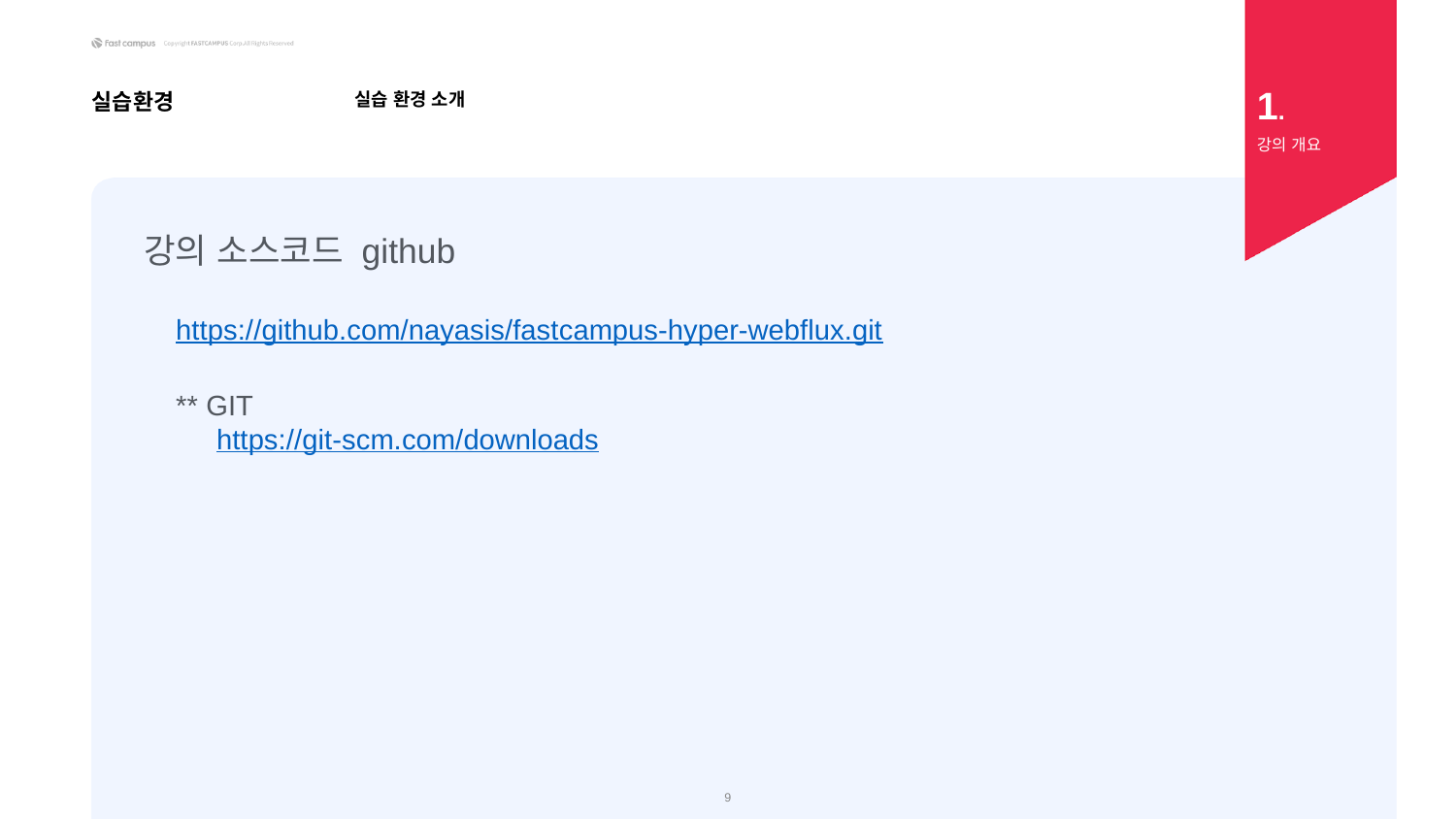

1.
실습 환경 소개
실습환경
강의 개요
강의 소스코드 github

    https://github.com/nayasis/fastcampus-hyper-webflux.git

    ** GIT
https://git-scm.com/downloads
9